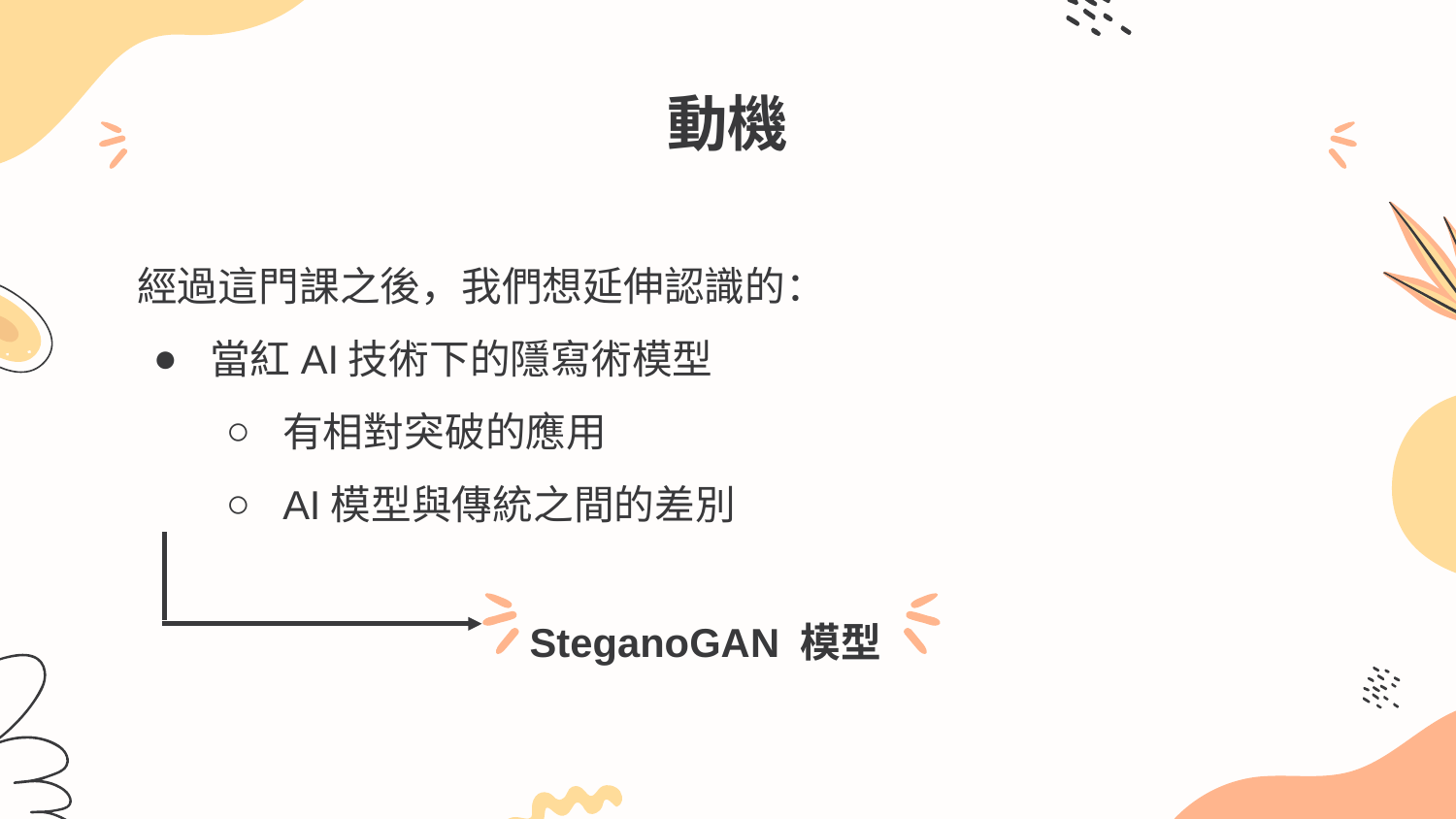

# 動機
經過這門課之後，我們想延伸認識的：
當紅AI技術下的隱寫術模型
有相對突破的應用
AI模型與傳統之間的差別

SteganoGAN 模型